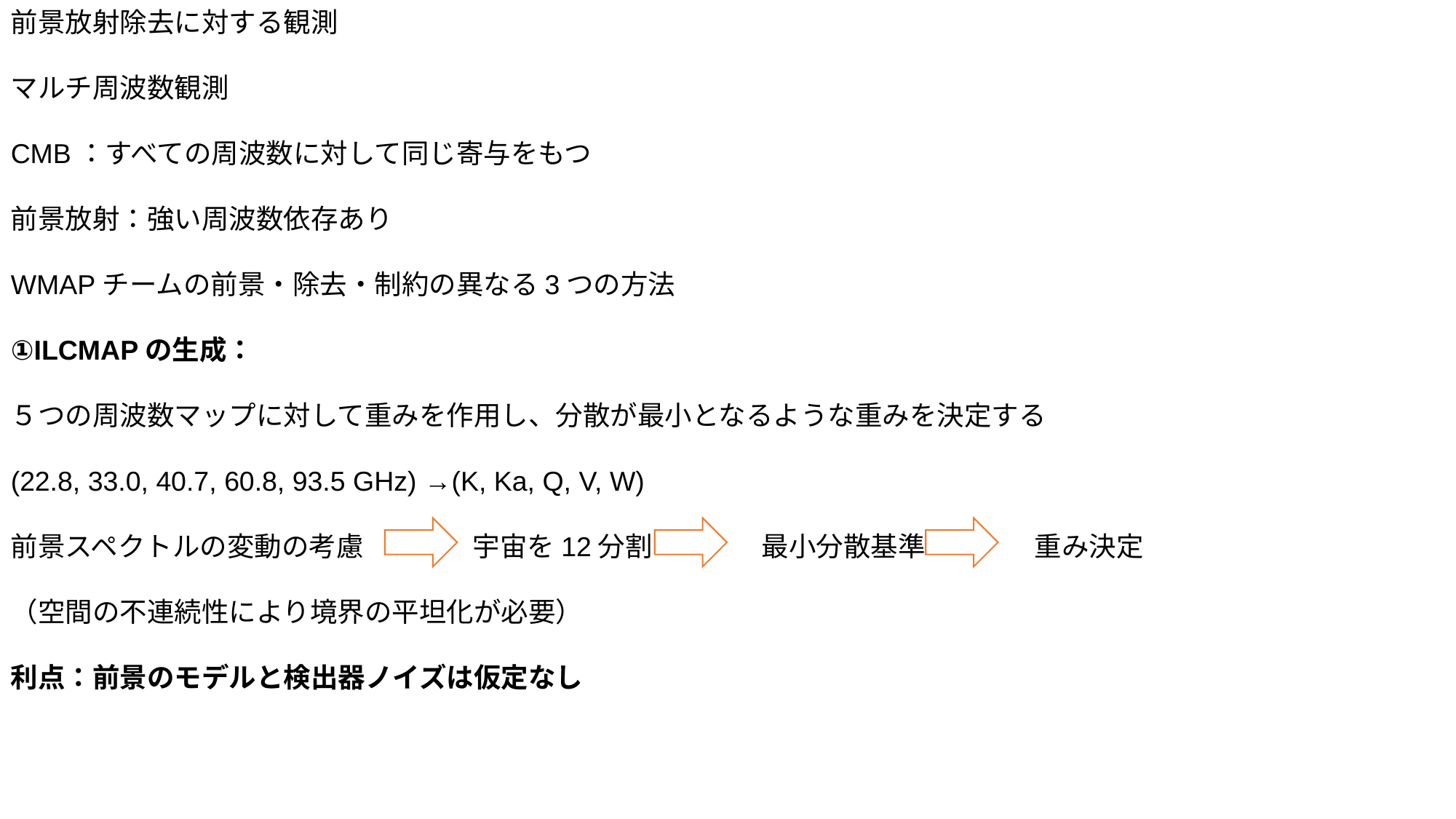

前景放射除去に対する観測

マルチ周波数観測

CMB：すべての周波数に対して同じ寄与をもつ

前景放射：強い周波数依存あり

WMAPチームの前景・除去・制約の異なる3つの方法

①ILCMAPの生成：

５つの周波数マップに対して重みを作用し、分散が最小となるような重みを決定する

(22.8, 33.0, 40.7, 60.8, 93.5 GHz) →(K, Ka, Q, V, W)

前景スペクトルの変動の考慮　　　　宇宙を12分割　　　　最小分散基準　　　　重み決定

（空間の不連続性により境界の平坦化が必要）

利点：前景のモデルと検出器ノイズは仮定なし